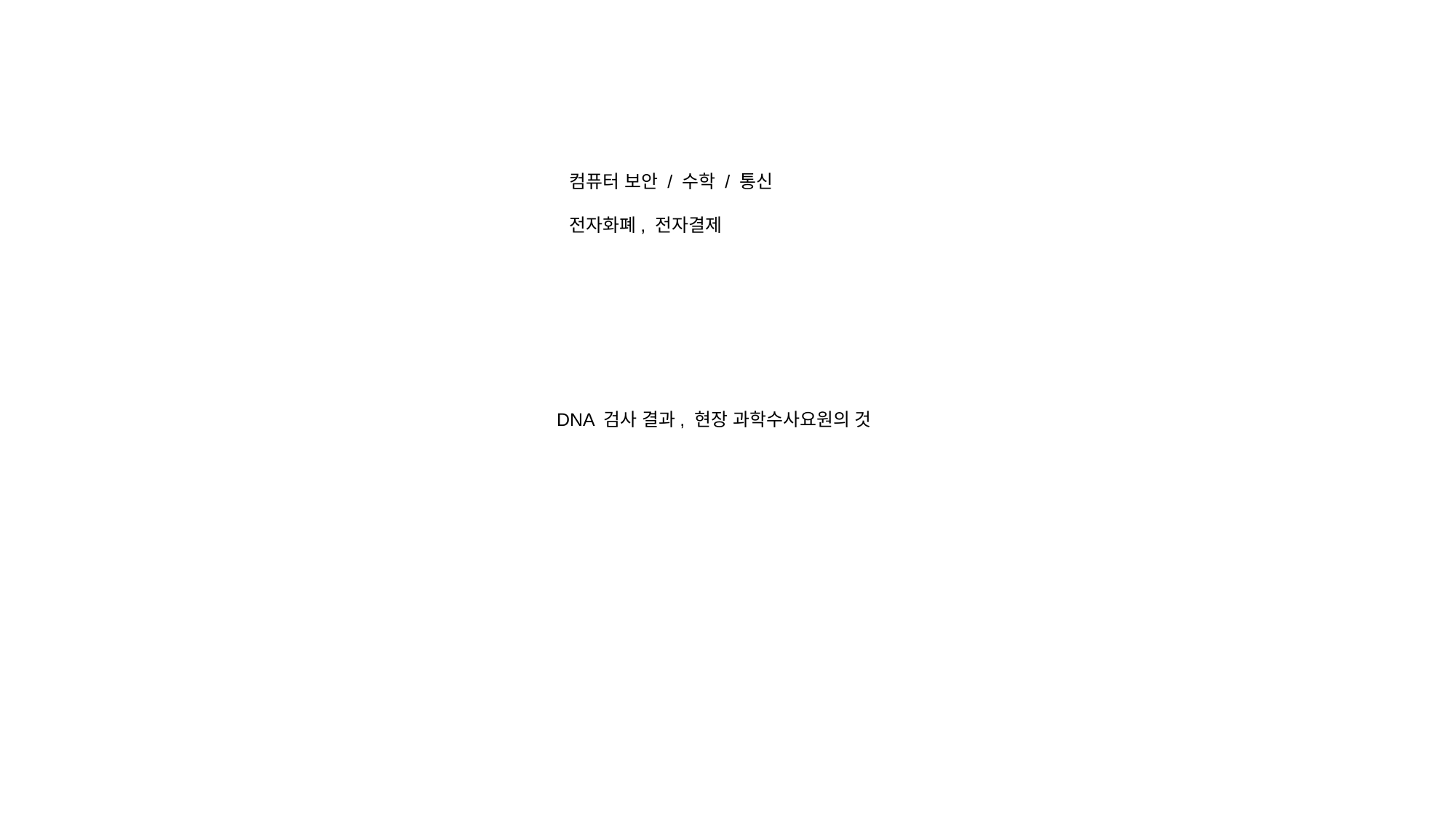

컴퓨터 보안 / 수학 / 통신

전자화폐, 전자결제
DNA 검사 결과, 현장 과학수사요원의 것